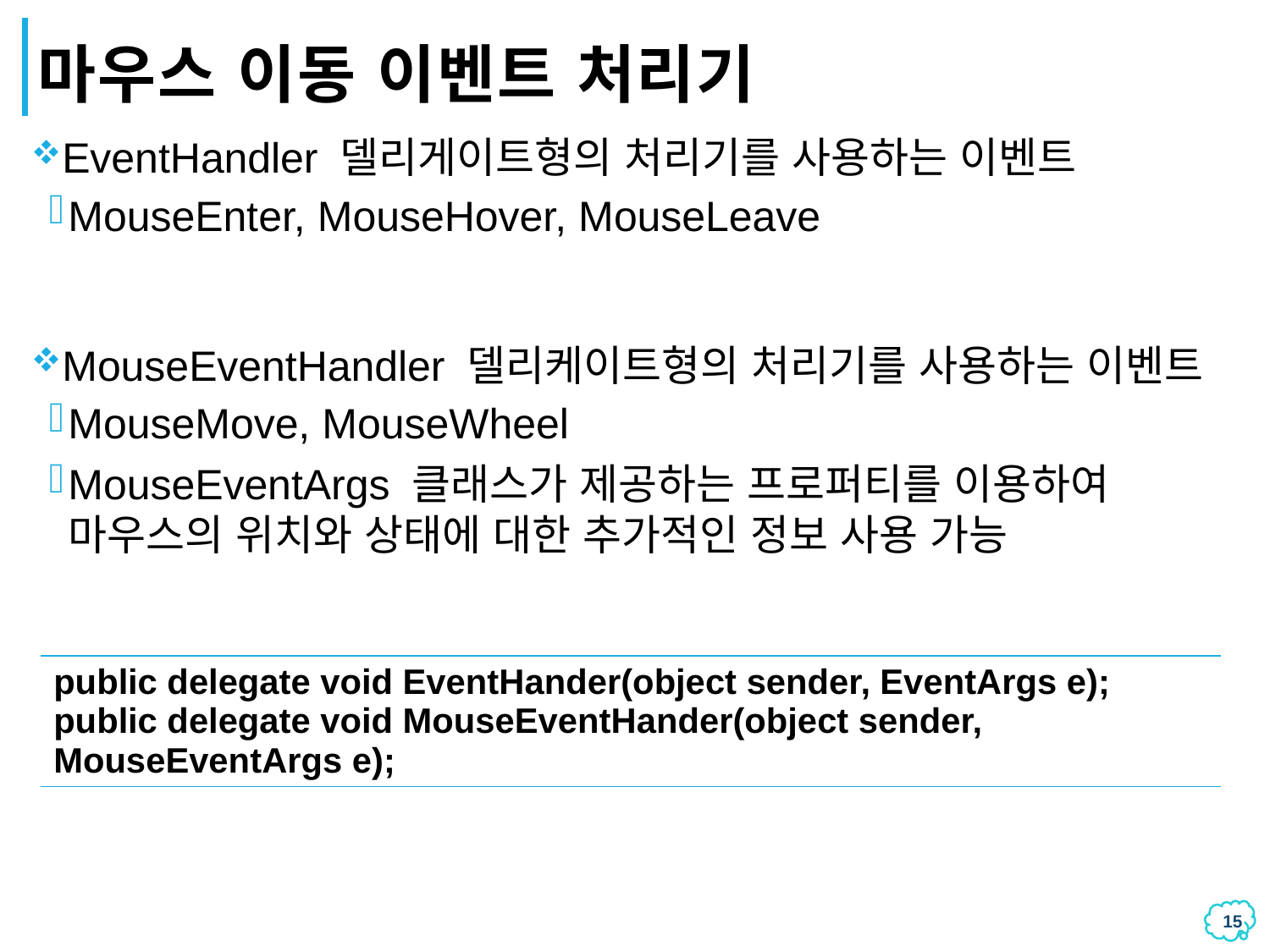

# 마우스 이동 이벤트 처리기
EventHandler 델리게이트형의 처리기를 사용하는 이벤트
MouseEnter, MouseHover, MouseLeave

MouseEventHandler 델리케이트형의 처리기를 사용하는 이벤트
MouseMove, MouseWheel
MouseEventArgs 클래스가 제공하는 프로퍼티를 이용하여 마우스의 위치와 상태에 대한 추가적인 정보 사용 가능
| public delegate void EventHander(object sender, EventArgs e); public delegate void MouseEventHander(object sender, MouseEventArgs e); |
| --- |
15